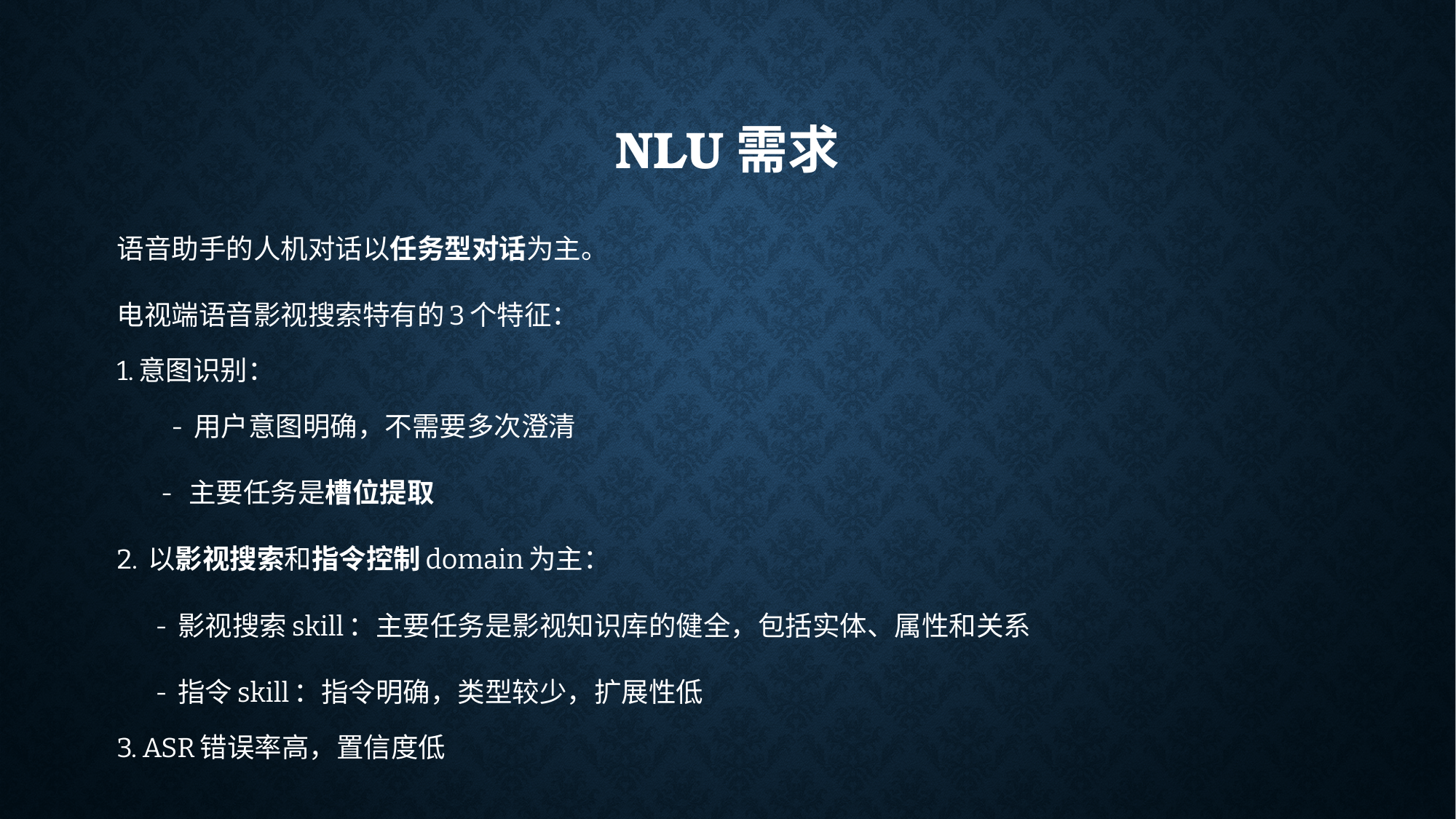

# NLU需求
语音助手的人机对话以任务型对话为主。
电视端语音影视搜索特有的3个特征：
1.意图识别：
        - 用户意图明确，不需要多次澄清
        -  主要任务是槽位提取
2. 以影视搜索和指令控制domain为主：
       - 影视搜索skill：主要任务是影视知识库的健全，包括实体、属性和关系
       - 指令skill：指令明确，类型较少，扩展性低
3. ASR错误率高，置信度低